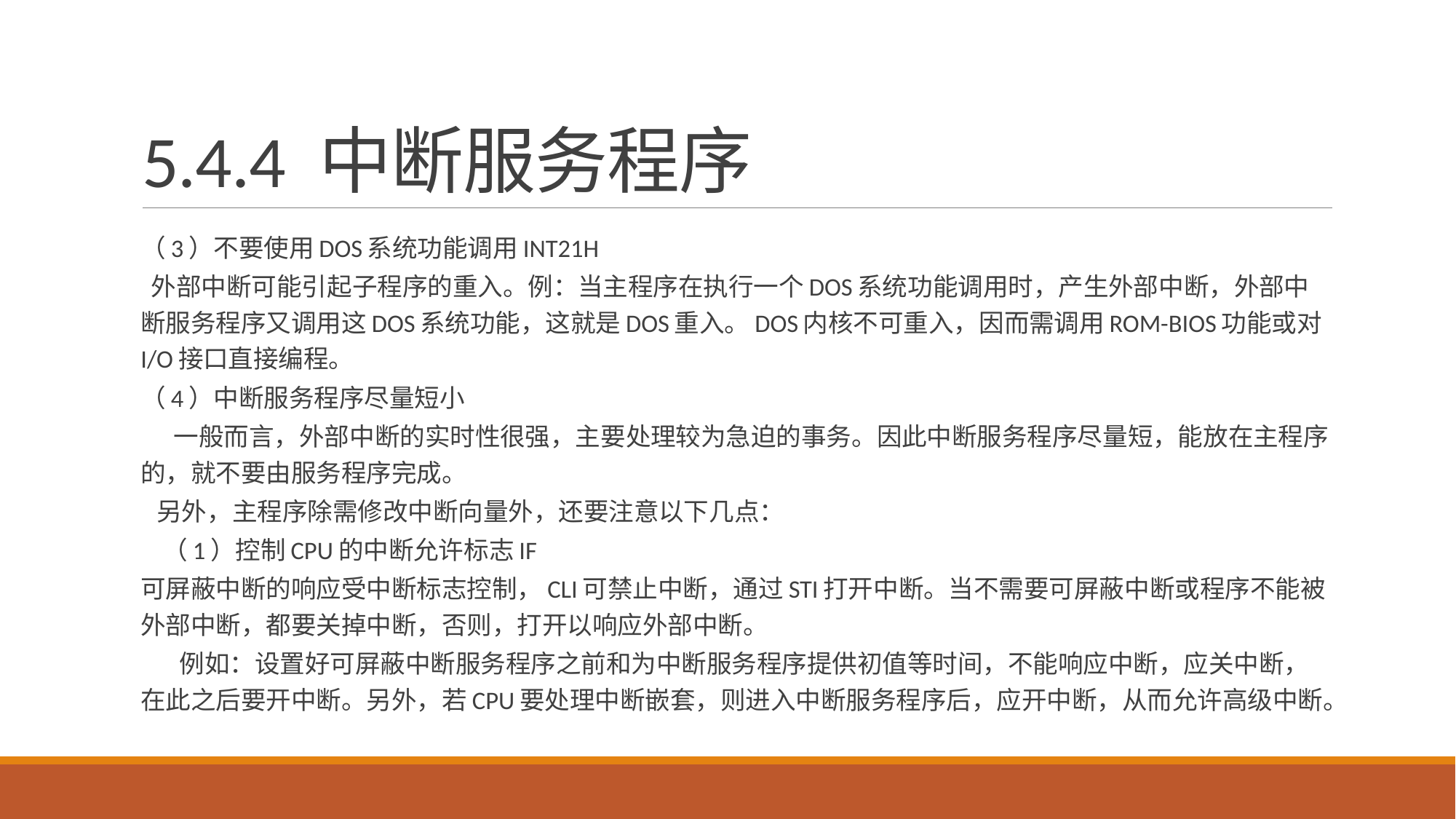

# 5.4.4 中断服务程序
（3）不要使用DOS系统功能调用INT21H
 外部中断可能引起子程序的重入。例：当主程序在执行一个DOS系统功能调用时，产生外部中断，外部中断服务程序又调用这DOS系统功能，这就是DOS重入。DOS内核不可重入，因而需调用ROM-BIOS功能或对I/O接口直接编程。
（4）中断服务程序尽量短小
     一般而言，外部中断的实时性很强，主要处理较为急迫的事务。因此中断服务程序尽量短，能放在主程序的，就不要由服务程序完成。
  另外，主程序除需修改中断向量外，还要注意以下几点：
   （1）控制CPU的中断允许标志IF
可屏蔽中断的响应受中断标志控制，CLI可禁止中断，通过STI打开中断。当不需要可屏蔽中断或程序不能被外部中断，都要关掉中断，否则，打开以响应外部中断。
      例如：设置好可屏蔽中断服务程序之前和为中断服务程序提供初值等时间，不能响应中断，应关中断，在此之后要开中断。另外，若CPU要处理中断嵌套，则进入中断服务程序后，应开中断，从而允许高级中断。